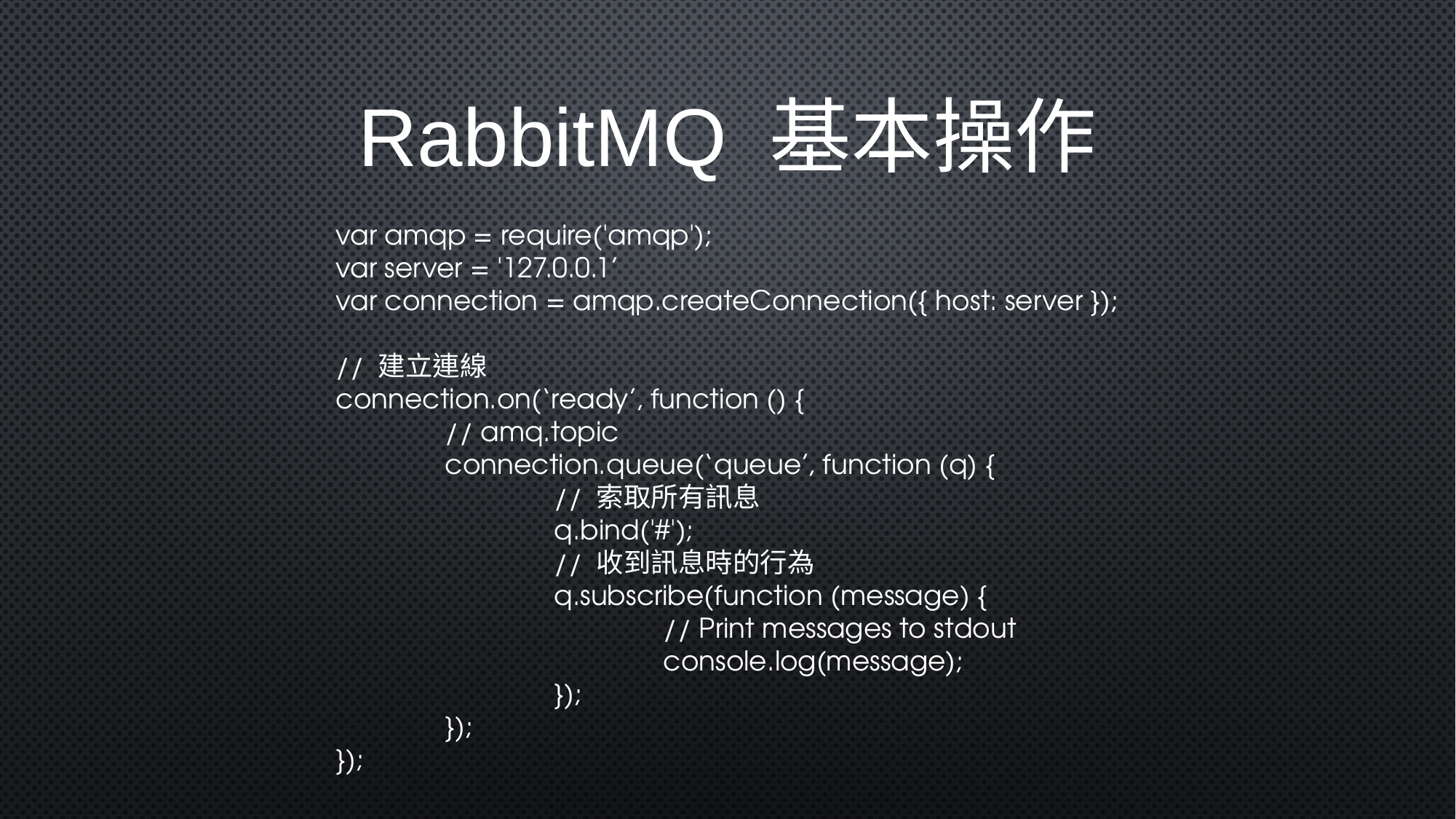

RabbitMQ 基本操作
var amqp = require('amqp');
var server = '127.0.0.1’
var connection = amqp.createConnection({ host: server });

// 建立連線
connection.on(‘ready’, function () {
	// amq.topic
	connection.queue(‘queue’, function (q) {
		// 索取所有訊息
		q.bind('#');
		// 收到訊息時的行為
		q.subscribe(function (message) {
			// Print messages to stdout
			console.log(message);
		});
	});
});